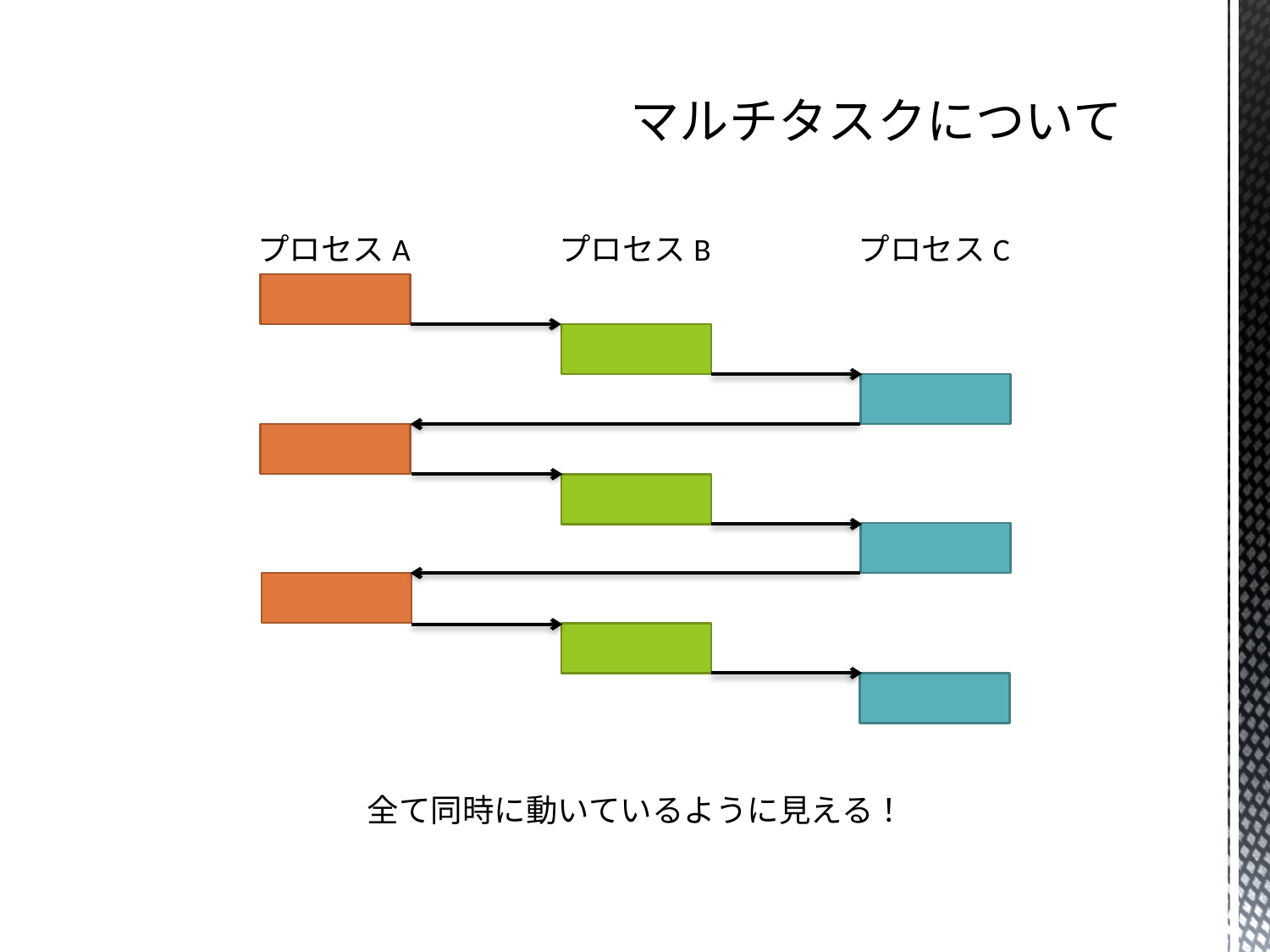

# マルチタスクについて
プロセスA
プロセスB
プロセスC

全て同時に動いているように見える！